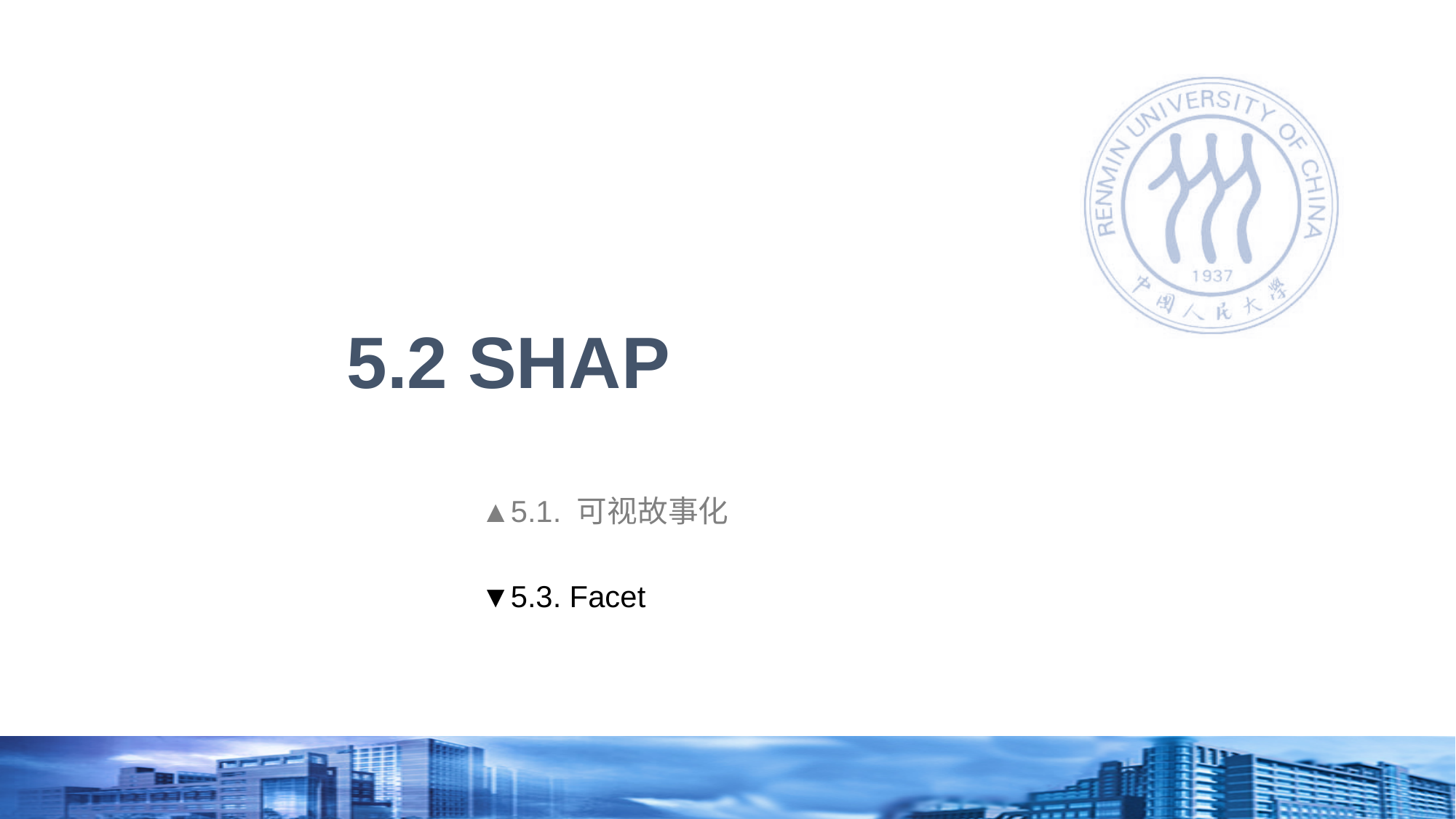

# 5.2 SHAP
▲5.1. 可视故事化

▼5.3. Facet